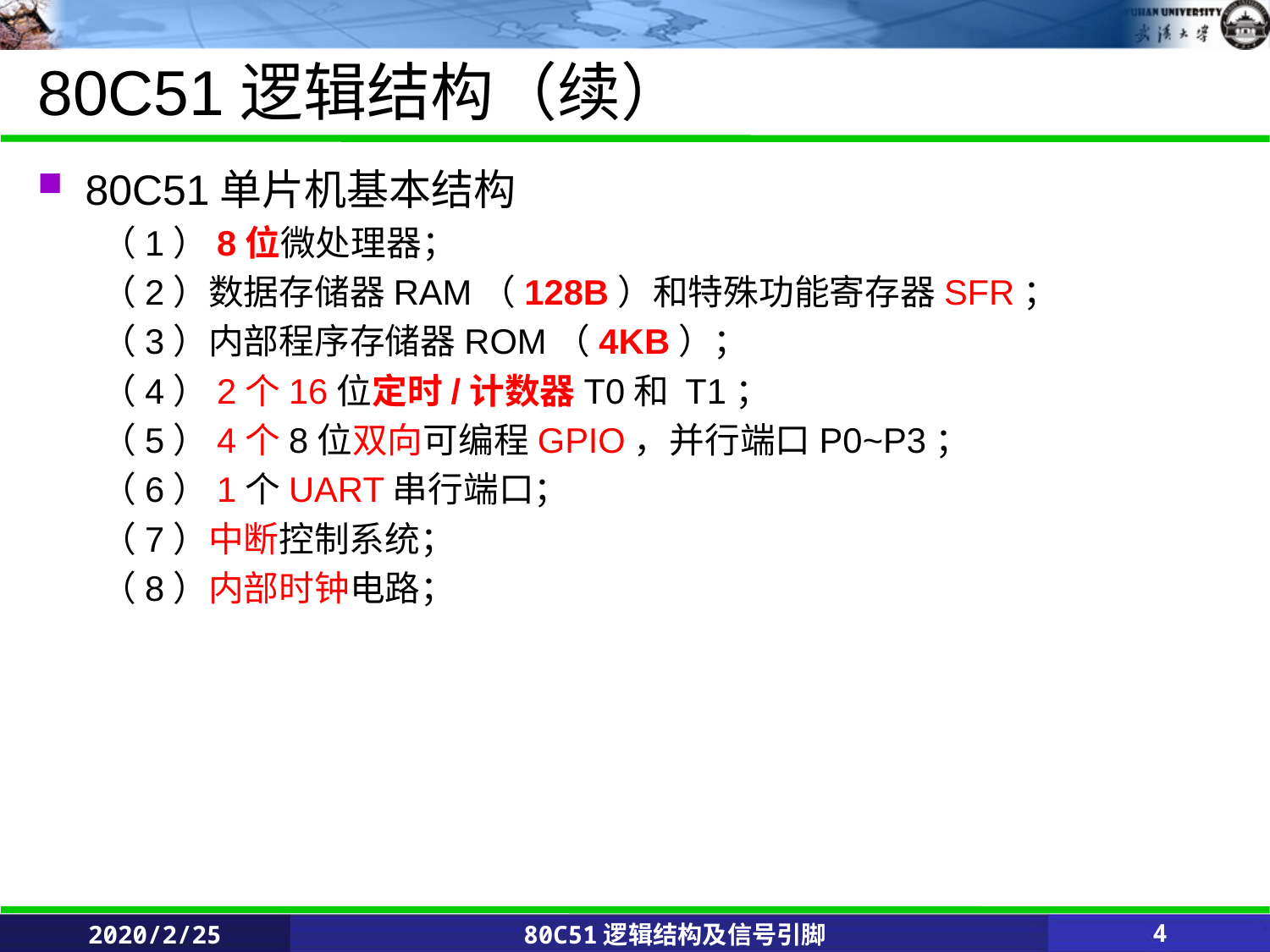

# 80C51逻辑结构（续）
80C51单片机基本结构
（1）8位微处理器；
（2）数据存储器RAM（128B）和特殊功能寄存器SFR；
（3）内部程序存储器ROM（4KB）；
（4）2个16位定时/计数器T0和 T1；
（5）4个8位双向可编程GPIO，并行端口P0~P3；
（6）1个UART串行端口；
（7）中断控制系统；
（8）内部时钟电路；

2020/2/25
80C51逻辑结构及信号引脚
4